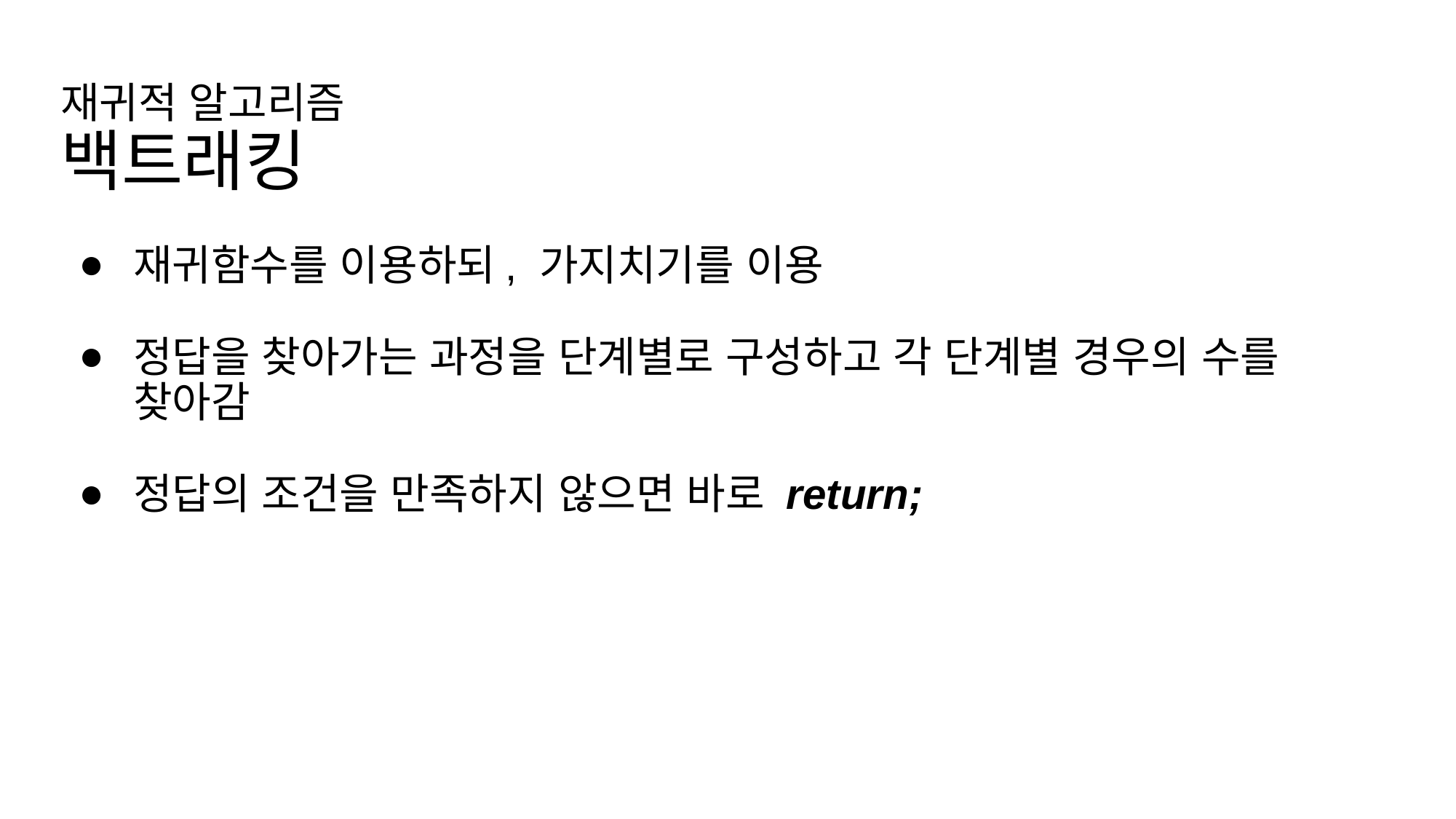

# 재귀적 알고리즘 백트래킹
재귀함수를 이용하되, 가지치기를 이용

정답을 찾아가는 과정을 단계별로 구성하고 각 단계별 경우의 수를 찾아감

정답의 조건을 만족하지 않으면 바로 return;